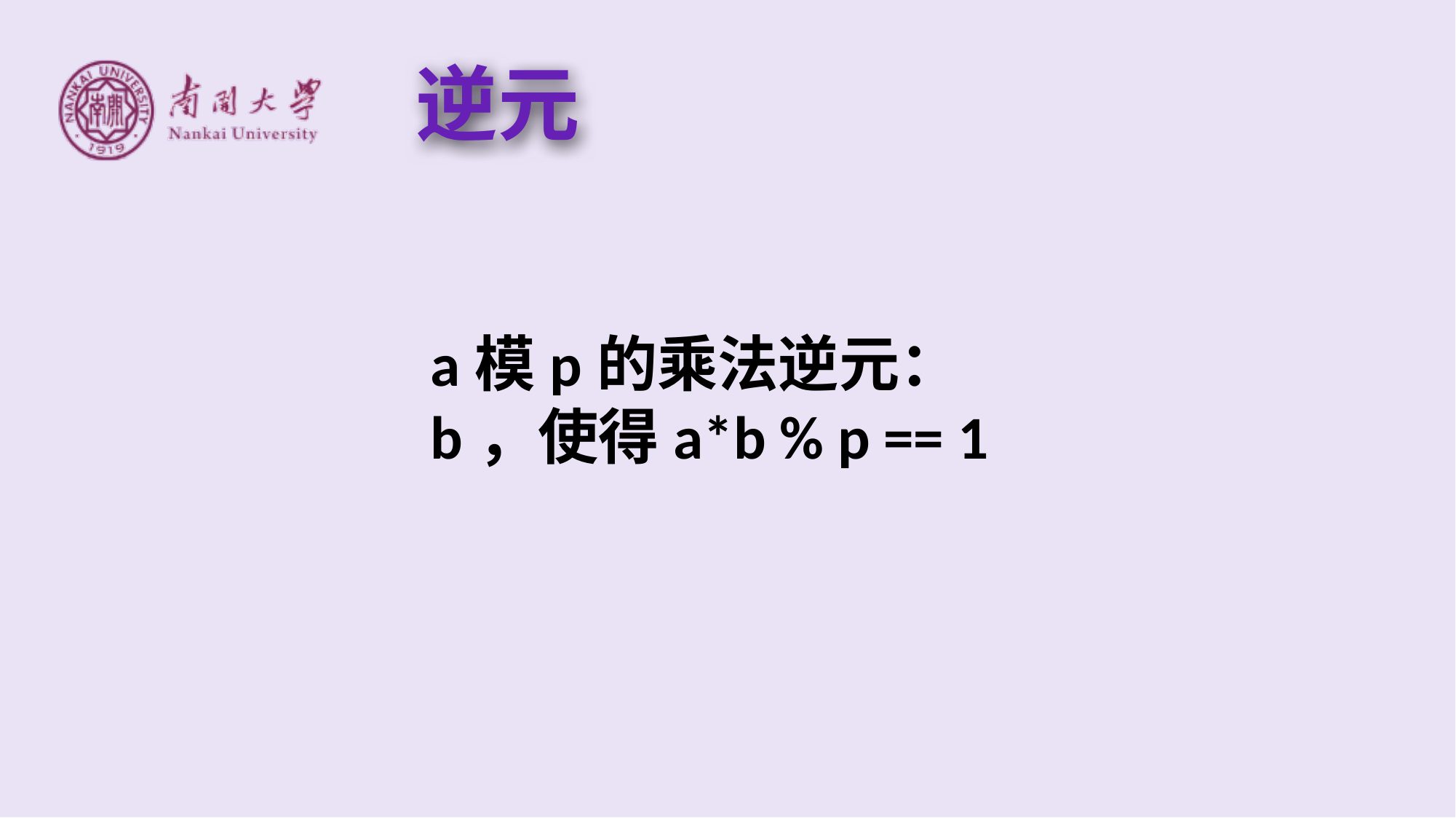

逆元
a模p的乘法逆元：
b，使得a*b % p == 1